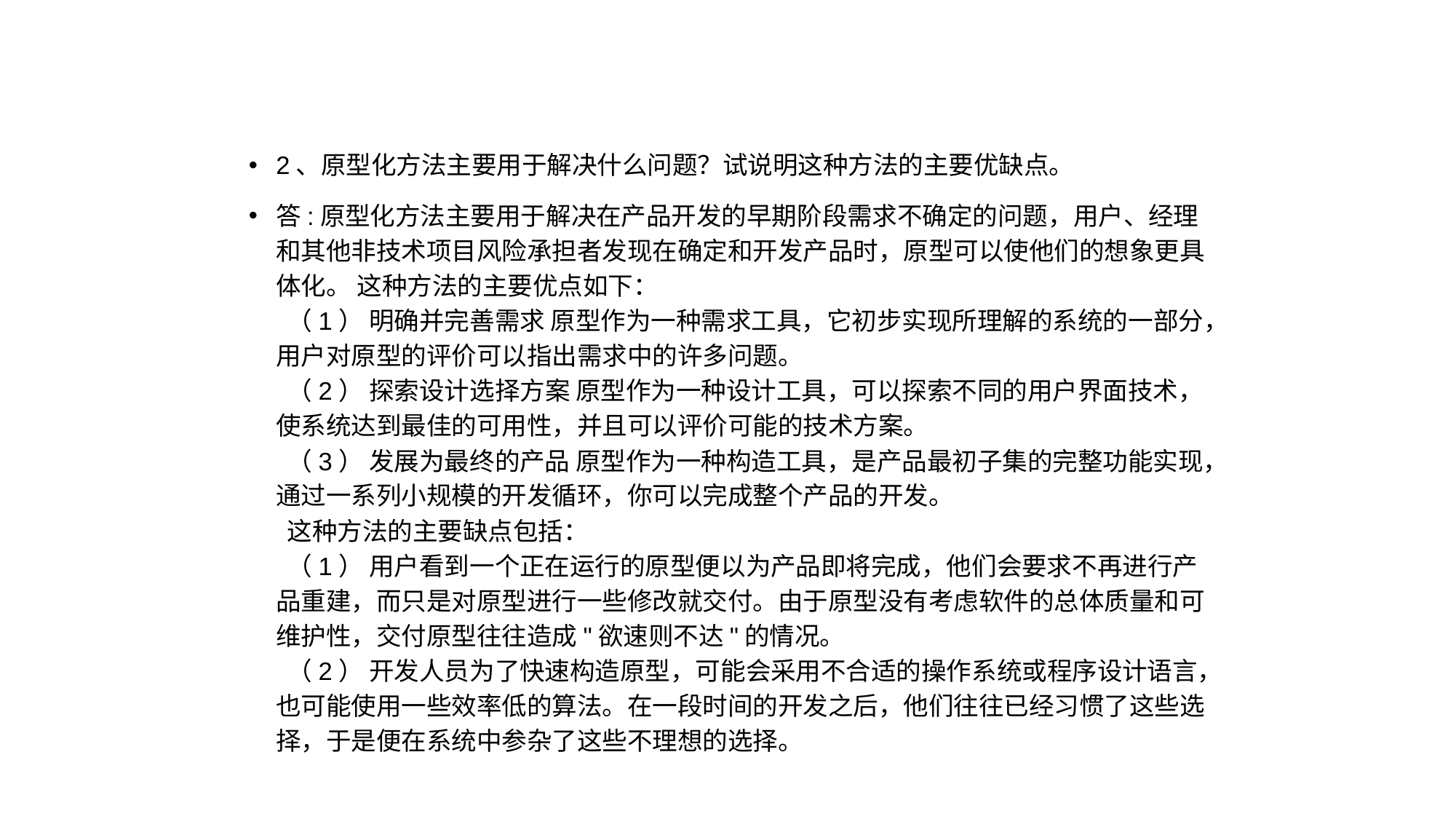

2、原型化方法主要用于解决什么问题？试说明这种方法的主要优缺点。
答:原型化方法主要用于解决在产品开发的早期阶段需求不确定的问题，用户、经理和其他非技术项目风险承担者发现在确定和开发产品时，原型可以使他们的想象更具体化。 这种方法的主要优点如下：
  （1） 明确并完善需求 原型作为一种需求工具，它初步实现所理解的系统的一部分，用户对原型的评价可以指出需求中的许多问题。
  （2） 探索设计选择方案 原型作为一种设计工具，可以探索不同的用户界面技术，使系统达到最佳的可用性，并且可以评价可能的技术方案。
  （3） 发展为最终的产品 原型作为一种构造工具，是产品最初子集的完整功能实现，通过一系列小规模的开发循环，你可以完成整个产品的开发。
  这种方法的主要缺点包括：
  （1） 用户看到一个正在运行的原型便以为产品即将完成，他们会要求不再进行产品重建，而只是对原型进行一些修改就交付。由于原型没有考虑软件的总体质量和可维护性，交付原型往往造成"欲速则不达"的情况。
  （2） 开发人员为了快速构造原型，可能会采用不合适的操作系统或程序设计语言，也可能使用一些效率低的算法。在一段时间的开发之后，他们往往已经习惯了这些选择，于是便在系统中参杂了这些不理想的选择。